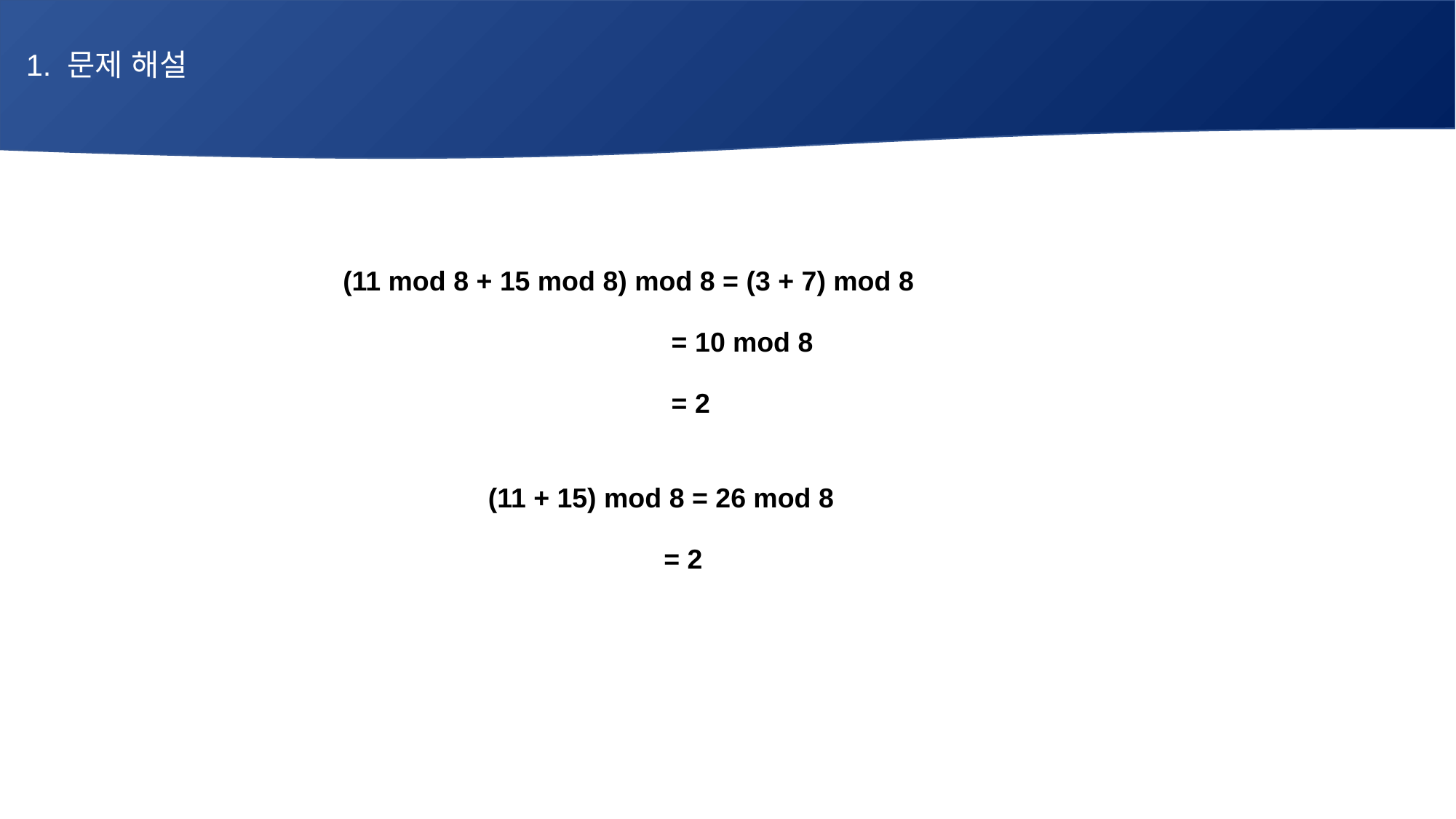

1. 문제 해설
# 매주 1 과제 LV2
(11 mod 8 + 15 mod 8) mod 8 = (3 + 7) mod 8

                                           = 10 mod 8

                                           = 2

                   (11 + 15) mod 8 = 26 mod 8

                                          = 2